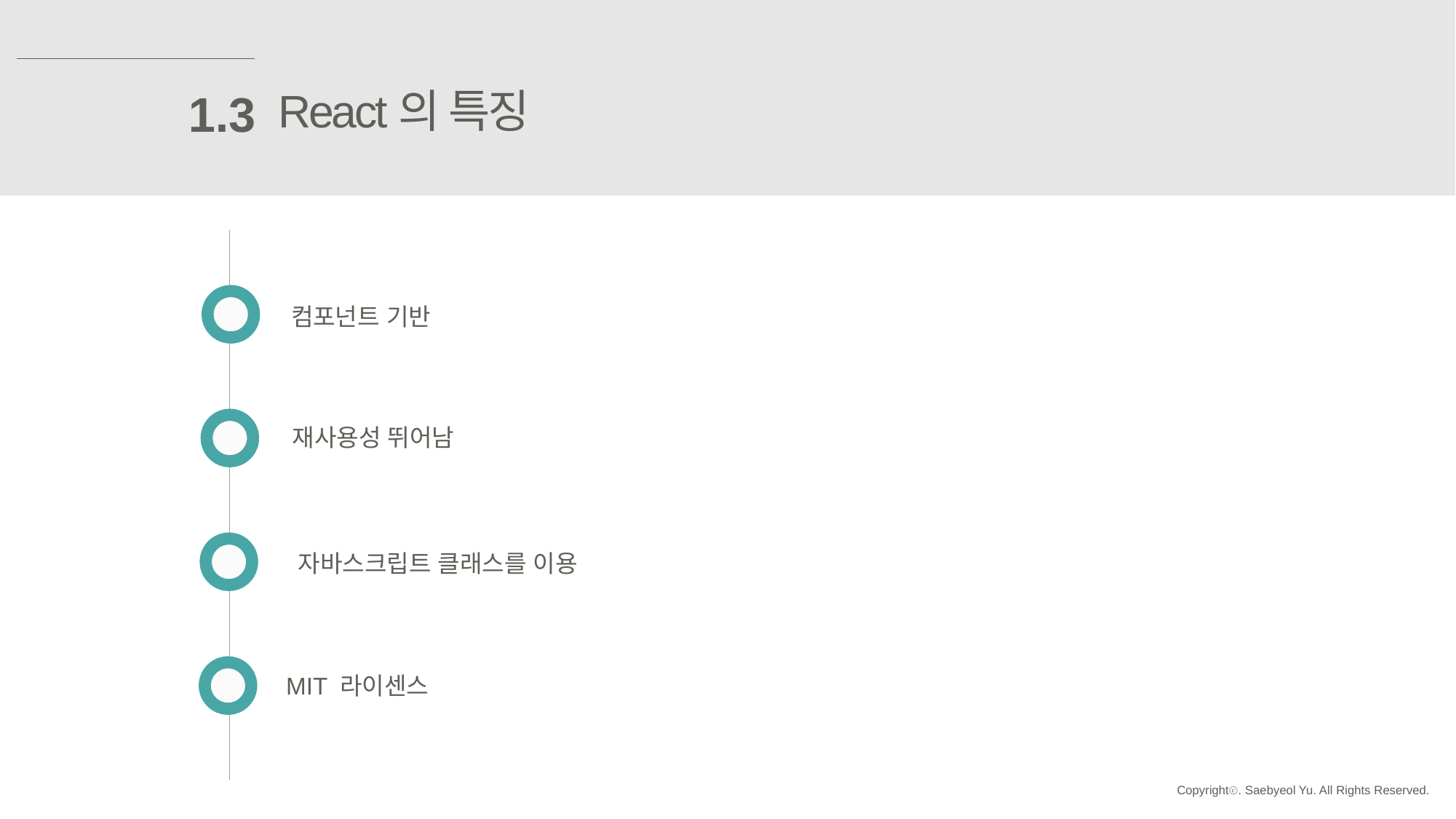

React의 특징
1.3

컴포넌트 기반
재사용성 뛰어남
자바스크립트 클래스를 이용
MIT 라이센스